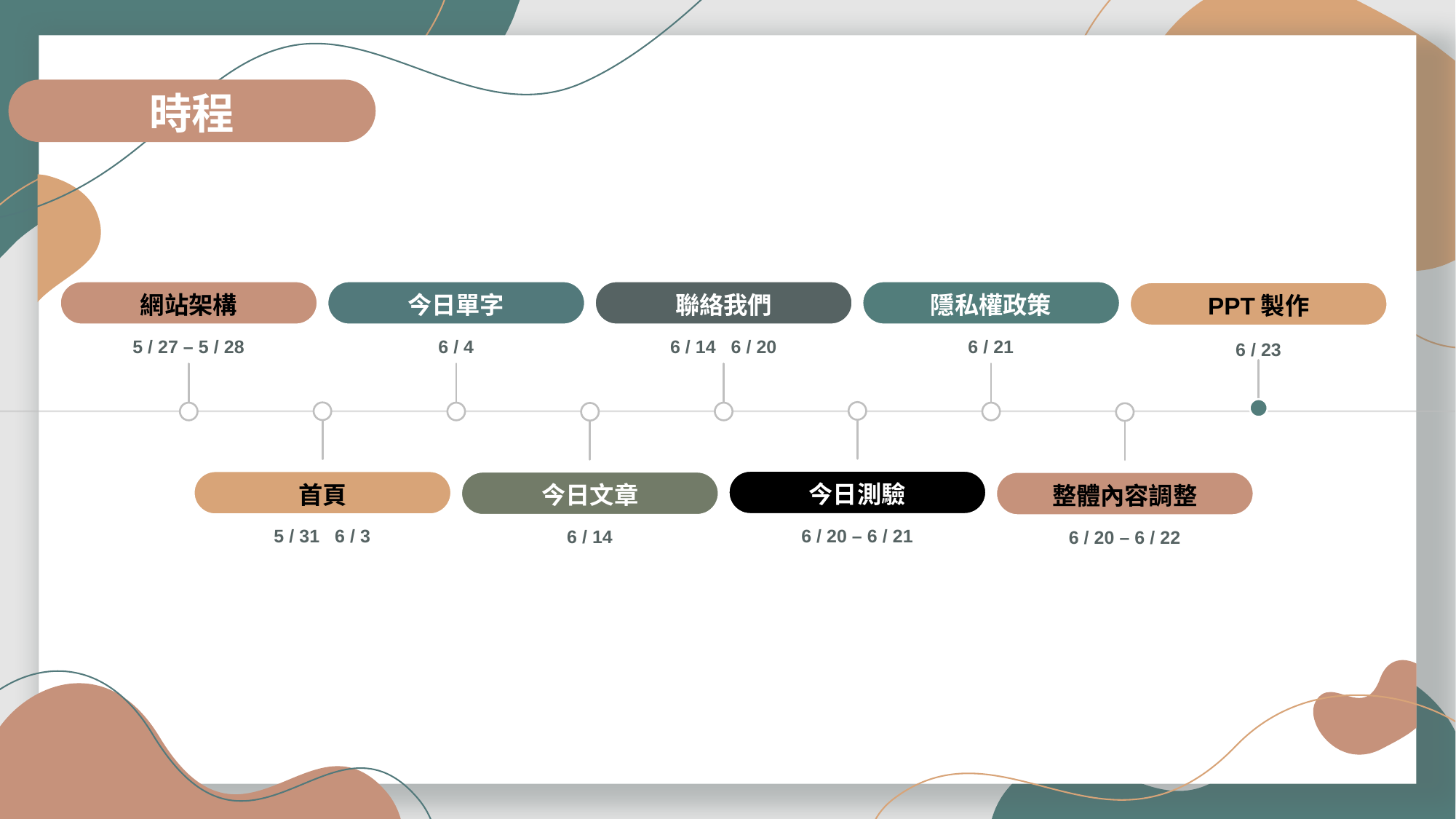

時程
網站架構
今日單字
聯絡我們
隱私權政策
PPT製作
5 / 27 – 5 / 28

6 / 4

6 / 14   6 / 20

6 / 21
6 / 23

今日測驗
6 / 20 – 6 / 21

首頁
5 / 31   6 / 3

今日文章
6 / 14

整體內容調整
6 / 20 – 6 / 22